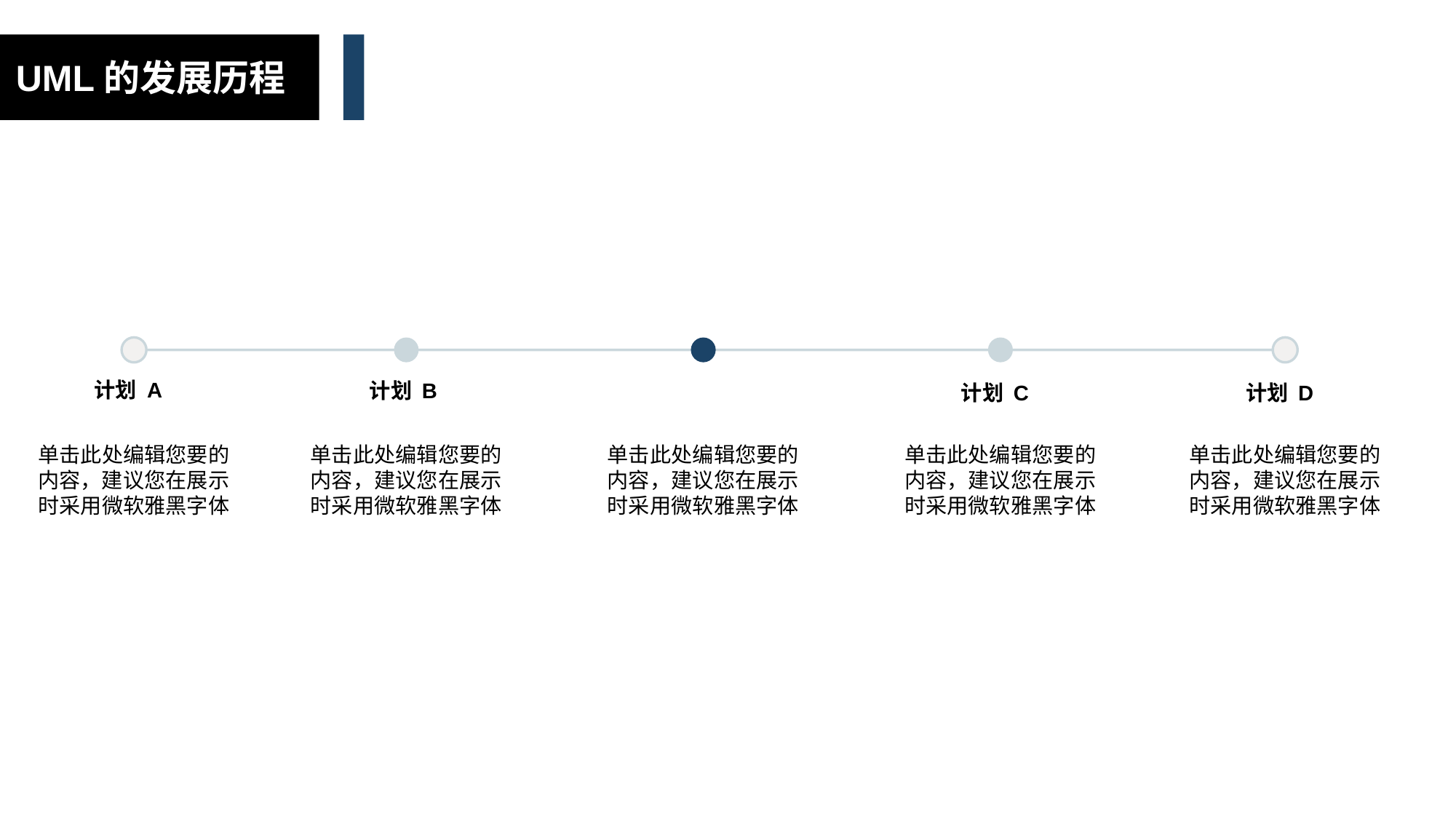

UML的发展历程

计划 A
计划 B
计划 C
计划 D
单击此处编辑您要的内容，建议您在展示时采用微软雅黑字体
单击此处编辑您要的内容，建议您在展示时采用微软雅黑字体
单击此处编辑您要的内容，建议您在展示时采用微软雅黑字体
单击此处编辑您要的内容，建议您在展示时采用微软雅黑字体
单击此处编辑您要的内容，建议您在展示时采用微软雅黑字体